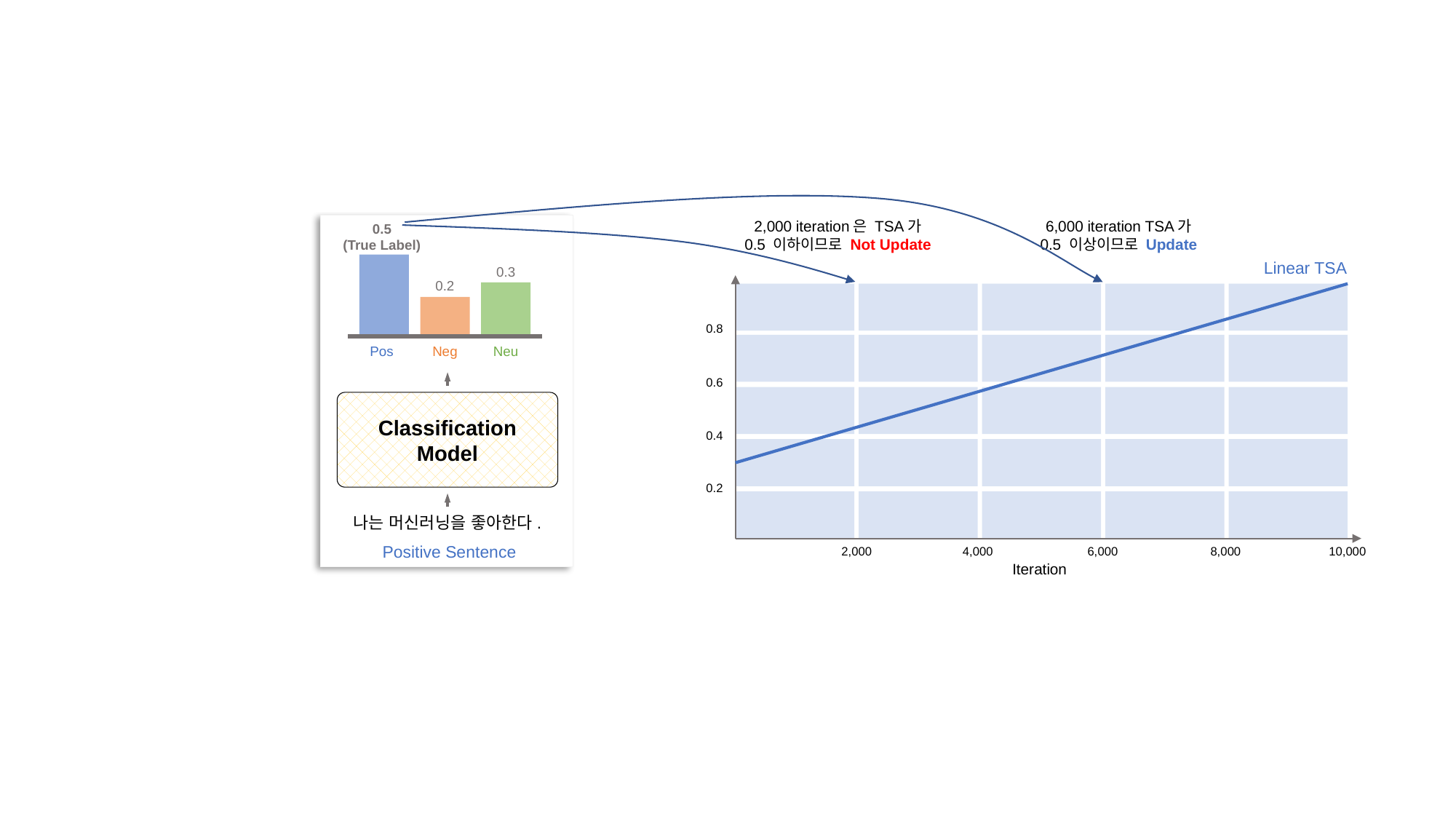

2,000 iteration은 TSA가
0.5 이하이므로 Not Update
6,000 iteration TSA가
0.5 이상이므로 Update

0.5
(True Label)

0.3
0.2
Pos
Neg
Neu
Classification
Model
나는 머신러닝을 좋아한다.
Positive Sentence

Linear TSA

0.8
0.6
0.4
0.2
2,000
4,000
6,000
8,000
10,000
Iteration